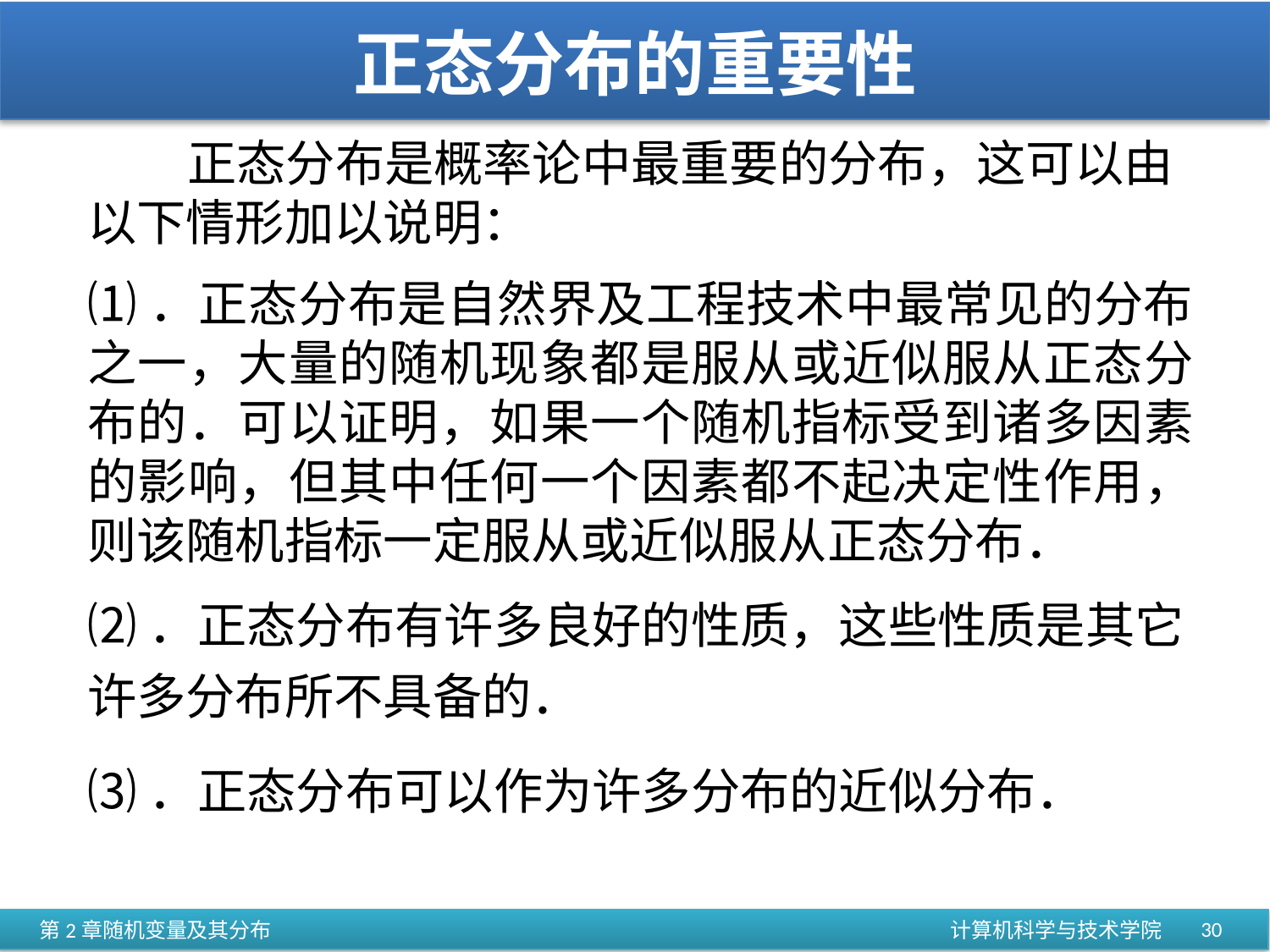

# 正态分布的重要性
        正态分布是概率论中最重要的分布，这可以由以下情形加以说明：
⑴．正态分布是自然界及工程技术中最常见的分布之一，大量的随机现象都是服从或近似服从正态分布的．可以证明，如果一个随机指标受到诸多因素的影响，但其中任何一个因素都不起决定性作用，则该随机指标一定服从或近似服从正态分布．
⑵．正态分布有许多良好的性质，这些性质是其它许多分布所不具备的．
⑶．正态分布可以作为许多分布的近似分布．